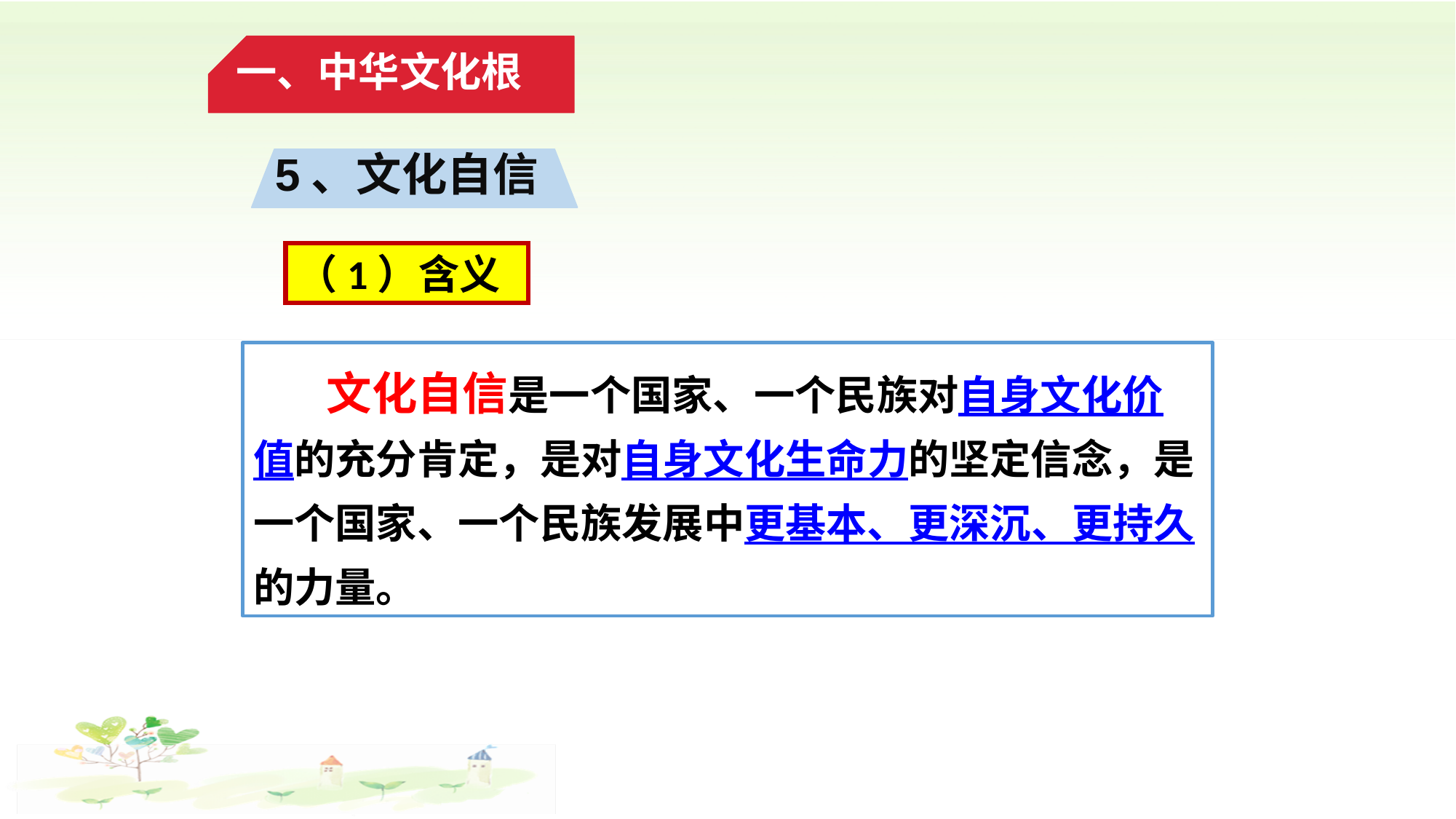

一、中华文化根
5、文化自信
（1）含义
      文化自信是一个国家、一个民族对自身文化价值的充分肯定，是对自身文化生命力的坚定信念，是一个国家、一个民族发展中更基本、更深沉、更持久的力量。